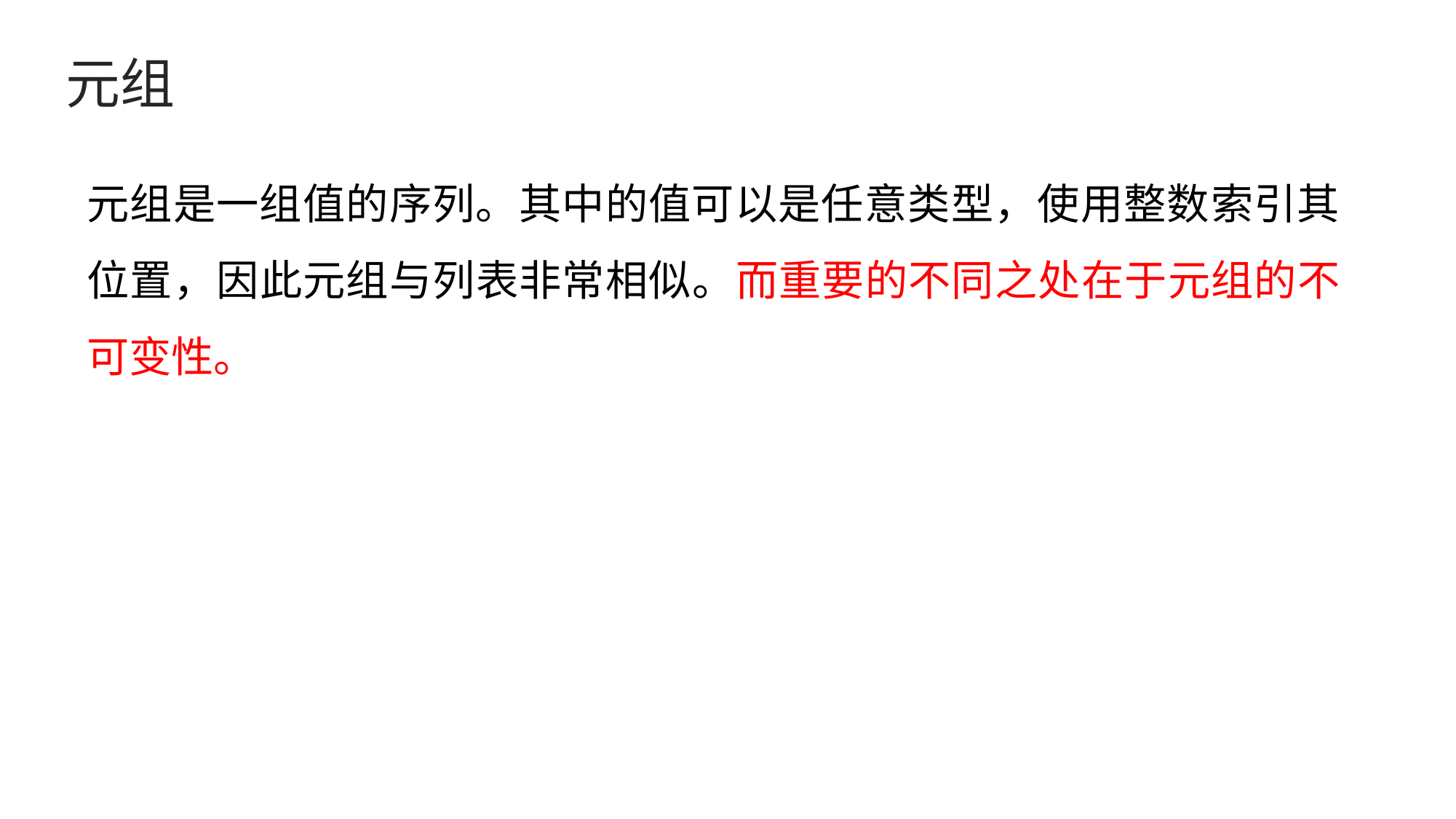

# 元组
元组是一组值的序列。其中的值可以是任意类型，使用整数索引其位置，因此元组与列表非常相似。而重要的不同之处在于元组的不可变性。